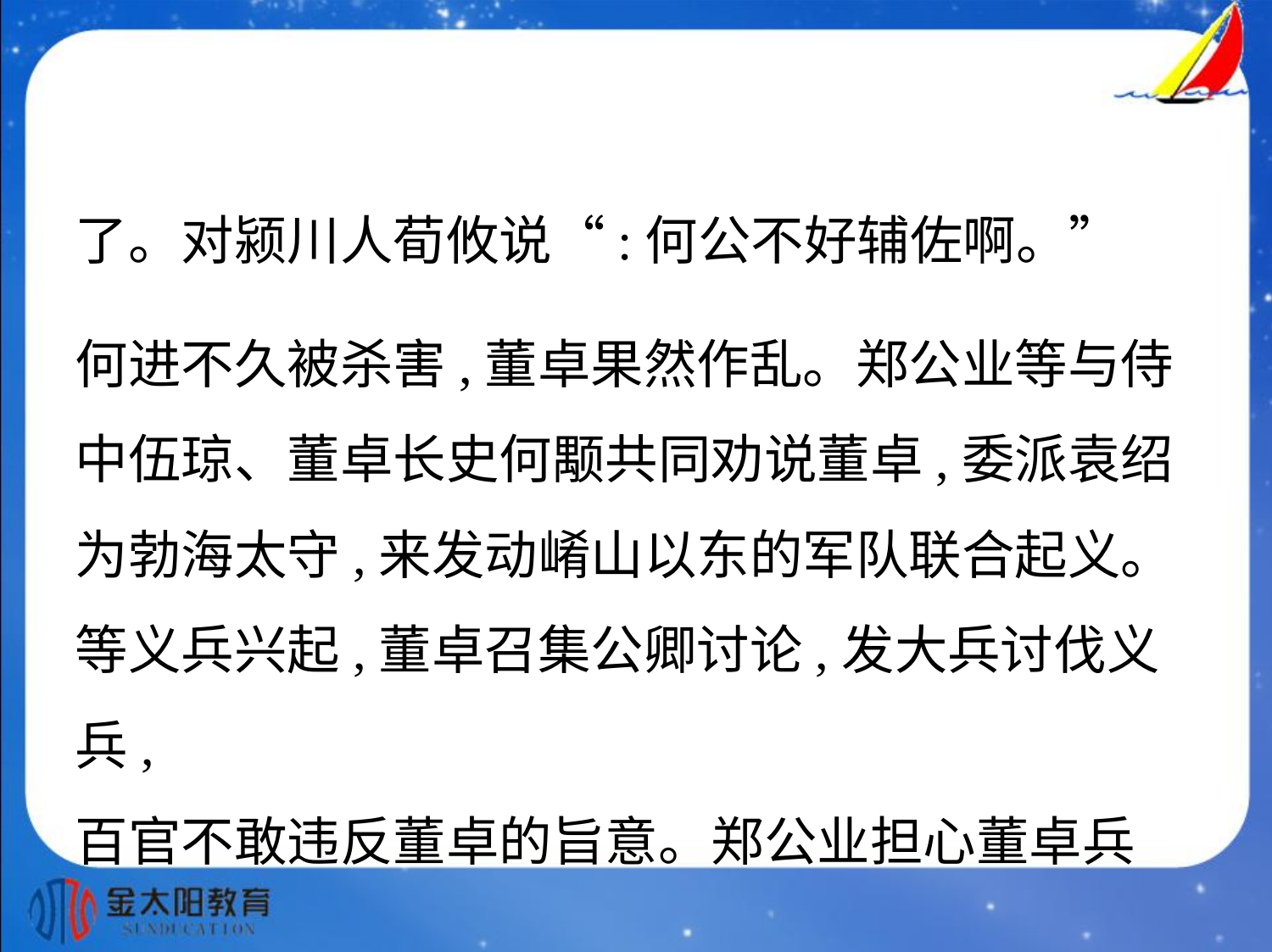

了。对颍川人荀攸说“:何公不好辅佐啊。”
何进不久被杀害,董卓果然作乱。郑公业等与侍
中伍琼、董卓长史何颙共同劝说董卓,委派袁绍
为勃海太守,来发动崤山以东的军队联合起义。
等义兵兴起,董卓召集公卿讨论,发大兵讨伐义兵,
百官不敢违反董卓的旨意。郑公业担心董卓兵